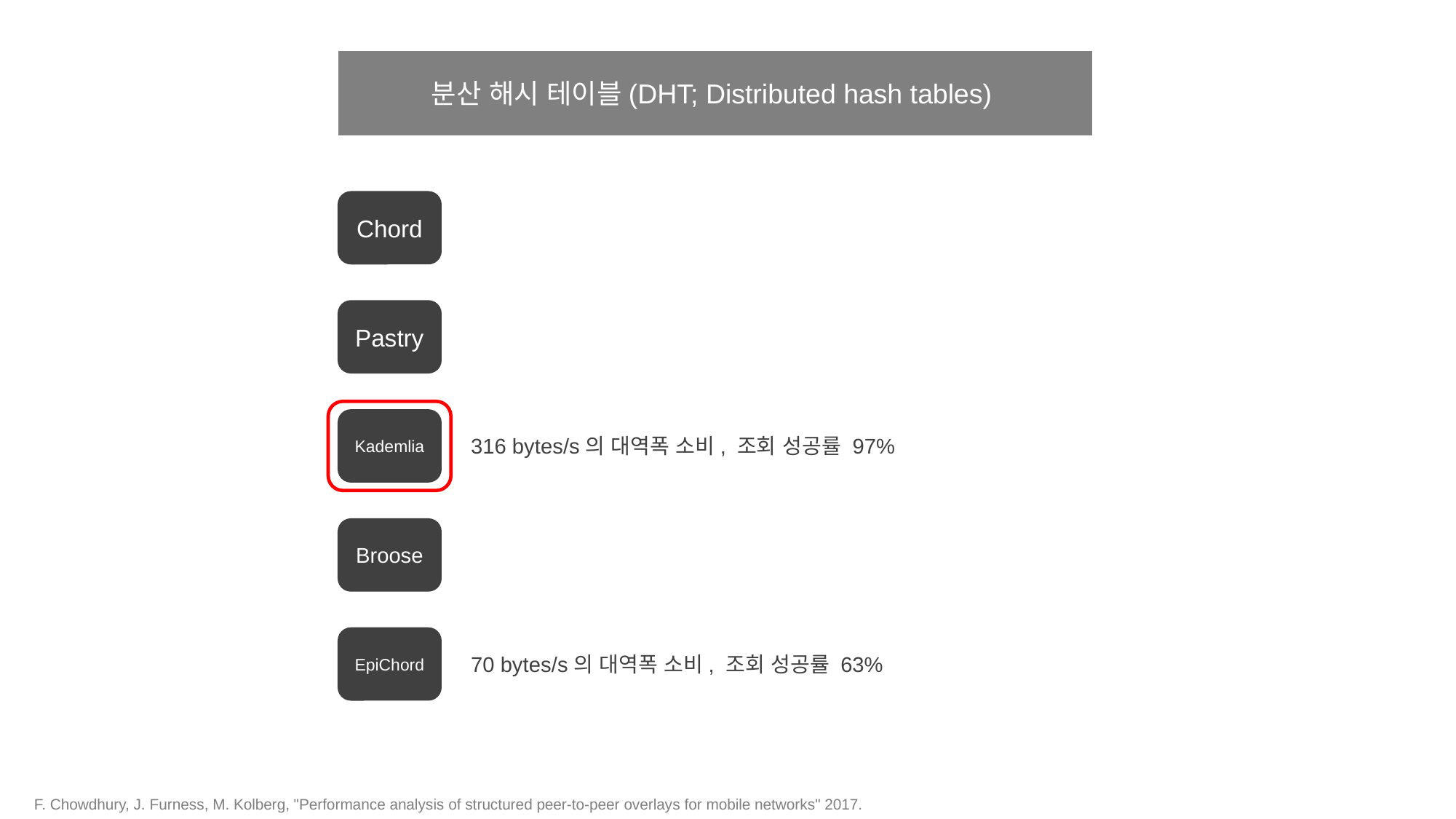

분산 해시 테이블(DHT; Distributed hash tables)
Chord
Pastry

Kademlia
316 bytes/s의 대역폭 소비, 조회 성공률 97%
Broose
EpiChord
70 bytes/s의 대역폭 소비, 조회 성공률 63%
F. Chowdhury, J. Furness, M. Kolberg, "Performance analysis of structured peer-to-peer overlays for mobile networks" 2017.